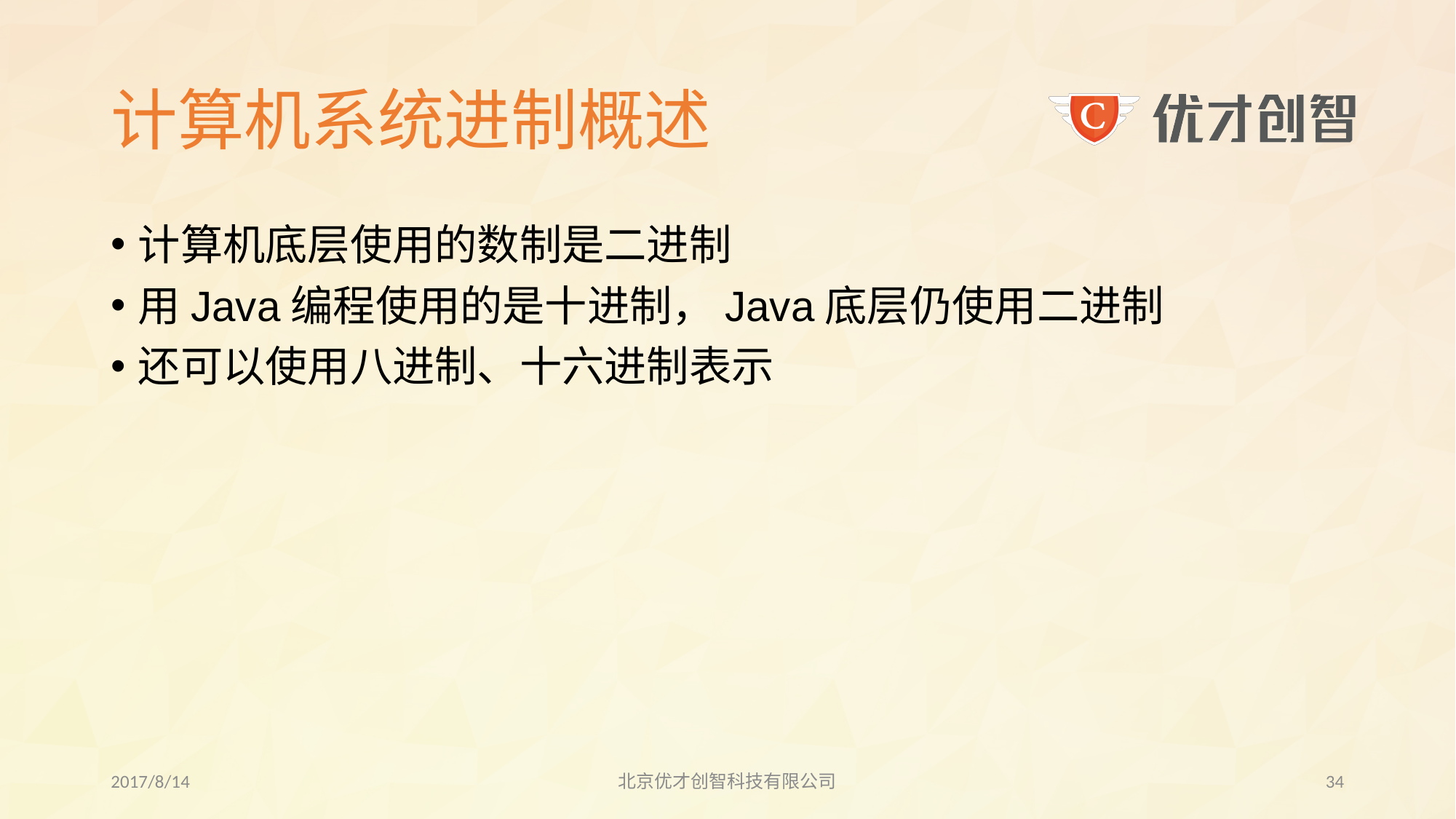

# 计算机系统进制概述
计算机底层使用的数制是二进制
用Java编程使用的是十进制，Java底层仍使用二进制
还可以使用八进制、十六进制表示
2017/8/14
北京优才创智科技有限公司
34